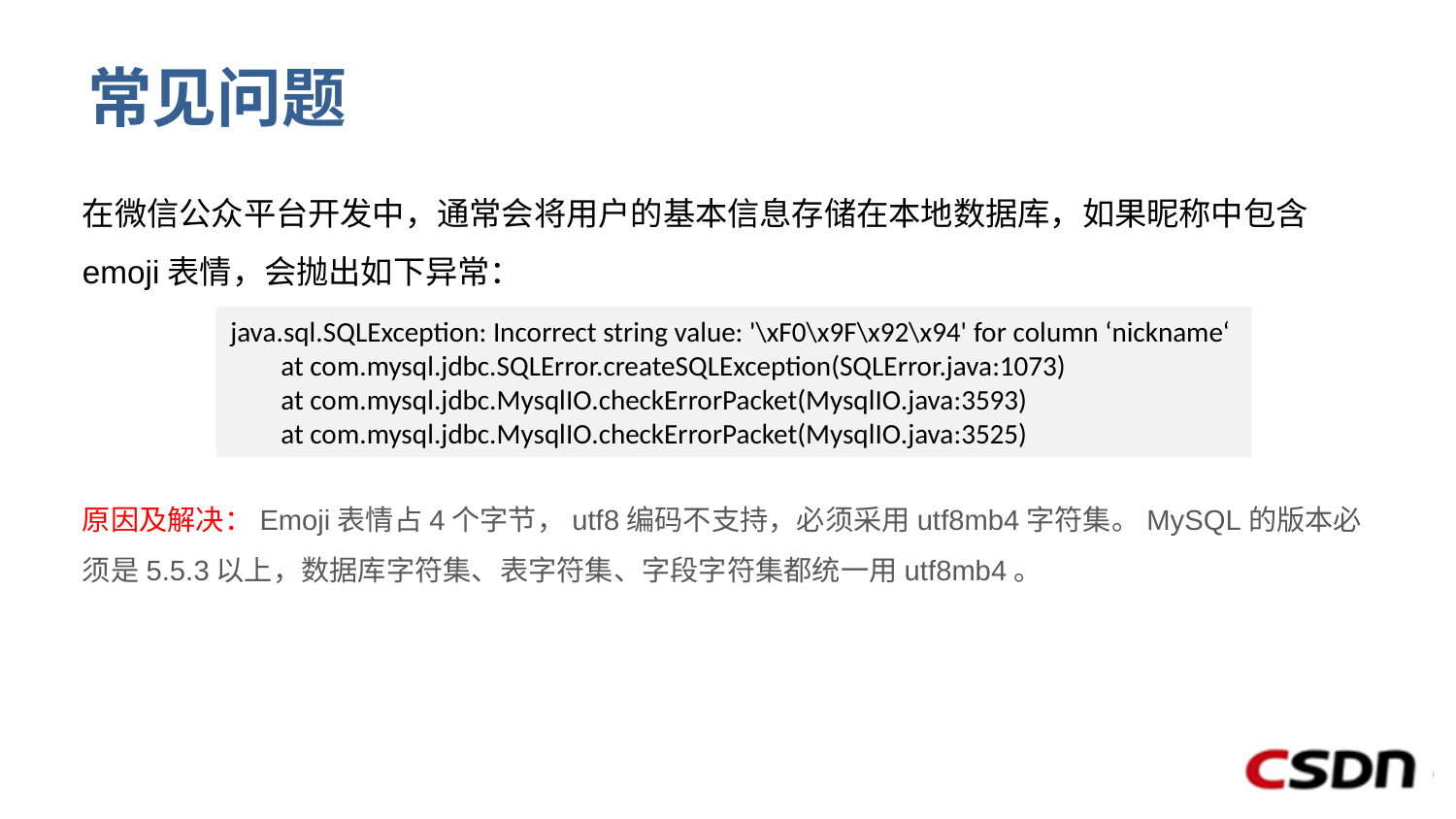

# 常见问题
在微信公众平台开发中，通常会将用户的基本信息存储在本地数据库，如果昵称中包含emoji表情，会抛出如下异常：
java.sql.SQLException: Incorrect string value: '\xF0\x9F\x92\x94' for column ‘nickname‘
        at com.mysql.jdbc.SQLError.createSQLException(SQLError.java:1073)
        at com.mysql.jdbc.MysqlIO.checkErrorPacket(MysqlIO.java:3593)
        at com.mysql.jdbc.MysqlIO.checkErrorPacket(MysqlIO.java:3525)
原因及解决：Emoji表情占4个字节，utf8编码不支持，必须采用utf8mb4字符集。MySQL的版本必须是5.5.3以上，数据库字符集、表字符集、字段字符集都统一用utf8mb4。